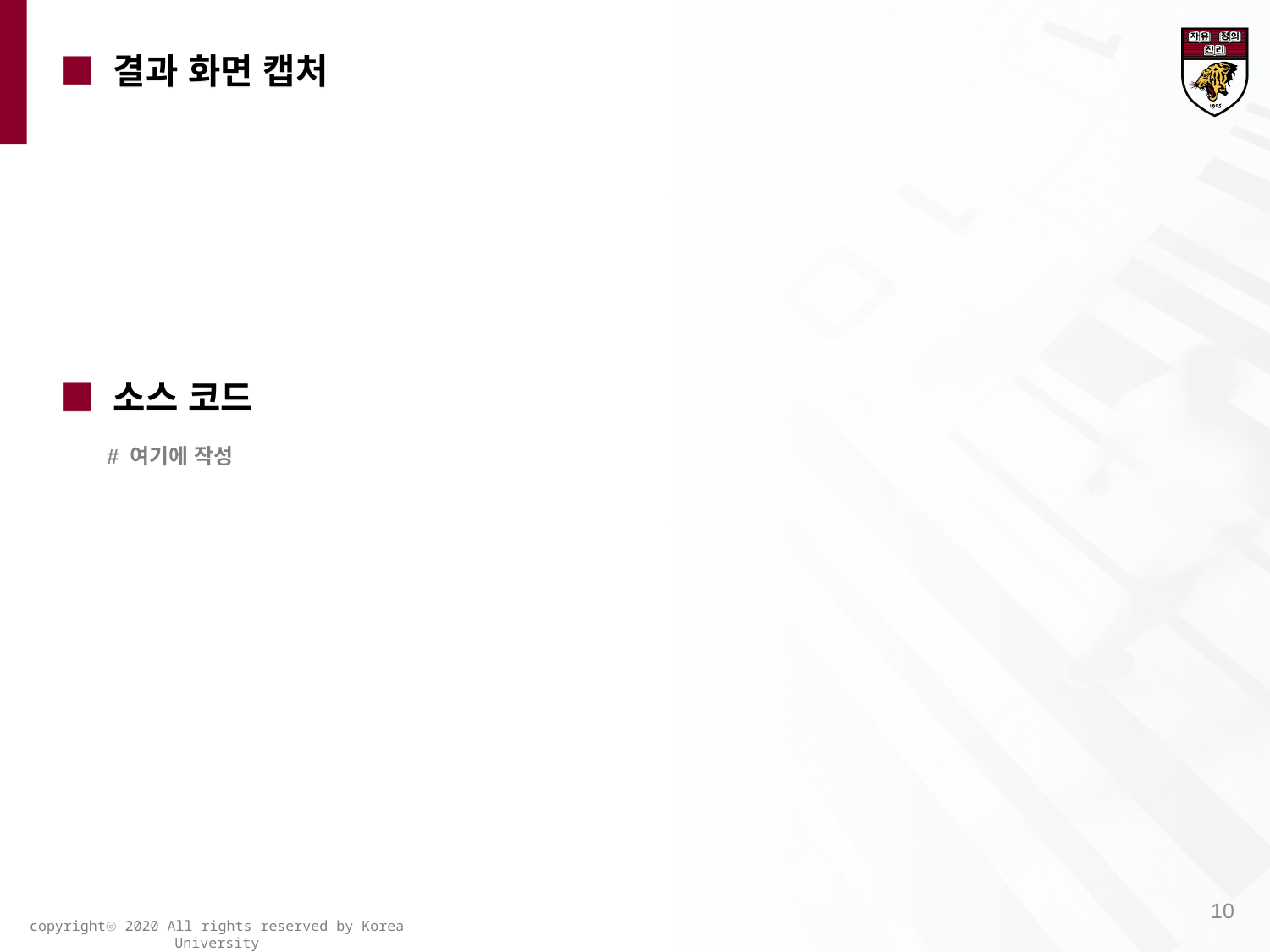

■ 결과 화면 캡처
■ 소스 코드
# 여기에 작성

10